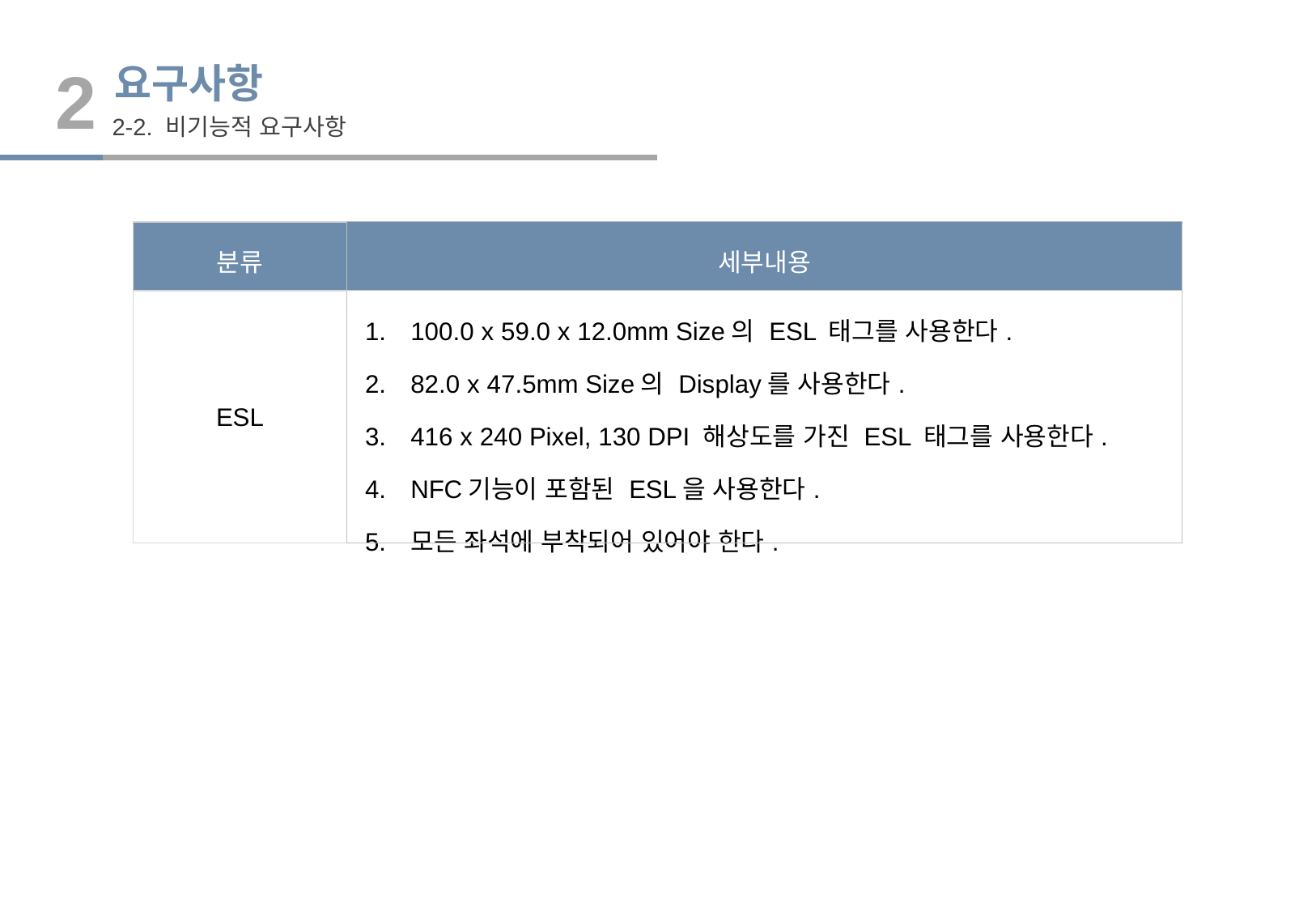

2
요구사항
2-2. 비기능적 요구사항
| 분류 | 세부내용 |
| --- | --- |
| ESL | 100.0 x 59.0 x 12.0mm Size의 ESL 태그를 사용한다. 82.0 x 47.5mm Size의 Display를 사용한다. 416 x 240 Pixel, 130 DPI 해상도를 가진 ESL 태그를 사용한다. NFC기능이 포함된 ESL을 사용한다. 모든 좌석에 부착되어 있어야 한다. |